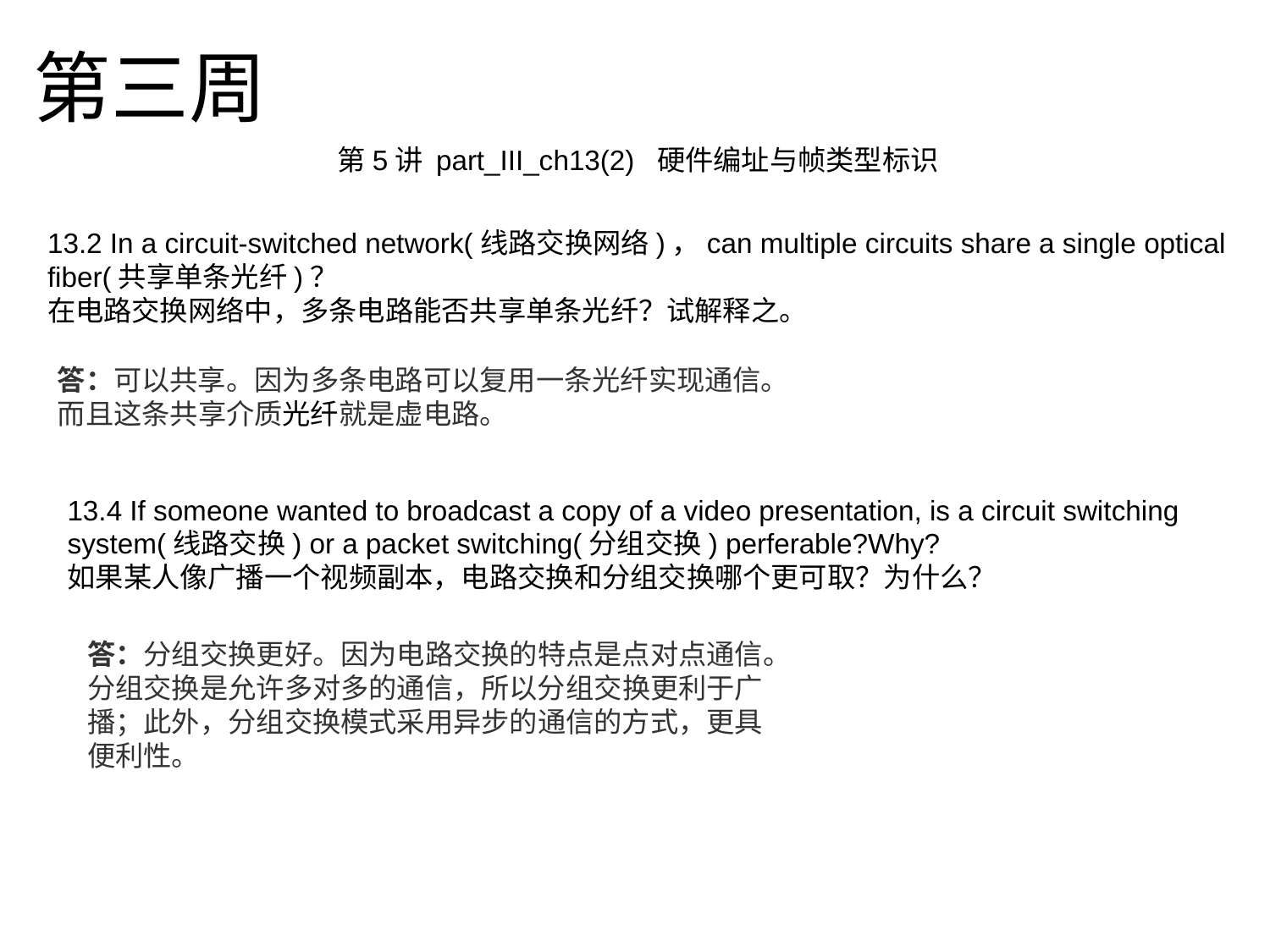

# 第三周
第5讲 part_III_ch13(2)  硬件编址与帧类型标识
13.2 In a circuit-switched network(线路交换网络)，can multiple circuits share a single optical fiber(共享单条光纤)？在电路交换网络中，多条电路能否共享单条光纤？试解释之。
答：可以共享。因为多条电路可以复用一条光纤实现通信。而且这条共享介质光纤就是虚电路。
13.4 If someone wanted to broadcast a copy of a video presentation, is a circuit switching system(线路交换) or a packet switching(分组交换) perferable?Why?如果某人像广播一个视频副本，电路交换和分组交换哪个更可取？为什么？
答：分组交换更好。因为电路交换的特点是点对点通信。分组交换是允许多对多的通信，所以分组交换更利于广播；此外，分组交换模式采用异步的通信的方式，更具便利性。